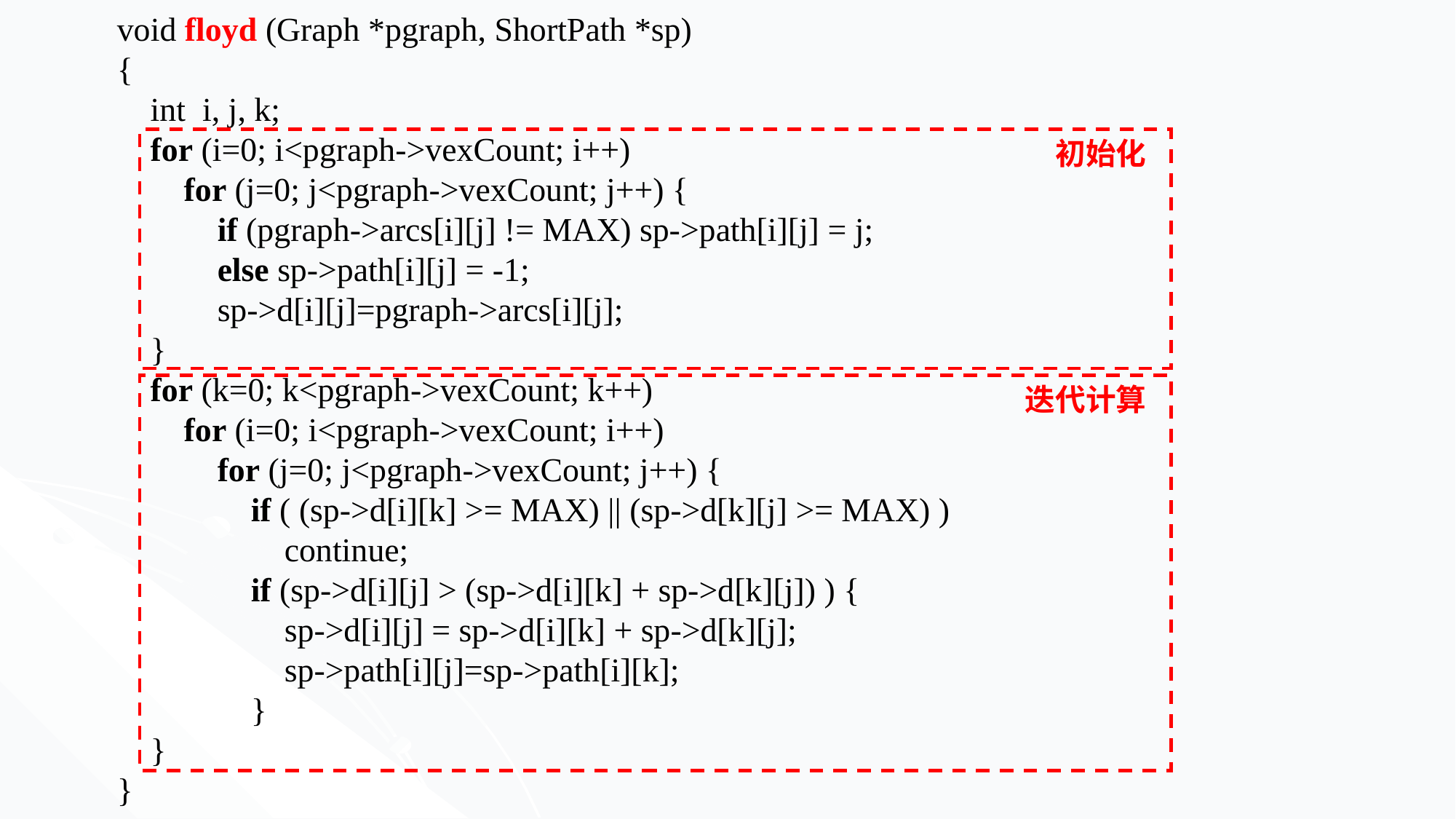

void floyd (Graph *pgraph, ShortPath *sp)
{
    int  i, j, k;
    for (i=0; i<pgraph->vexCount; i++)
        for (j=0; j<pgraph->vexCount; j++) {
            if (pgraph->arcs[i][j] != MAX) sp->path[i][j] = j;
            else sp->path[i][j] = -1;
            sp->d[i][j]=pgraph->arcs[i][j];
    }
    for (k=0; k<pgraph->vexCount; k++)
        for (i=0; i<pgraph->vexCount; i++)
            for (j=0; j<pgraph->vexCount; j++) {
                if ( (sp->d[i][k] >= MAX) || (sp->d[k][j] >= MAX) )
                    continue;
                if (sp->d[i][j] > (sp->d[i][k] + sp->d[k][j]) ) {
                    sp->d[i][j] = sp->d[i][k] + sp->d[k][j];
                    sp->path[i][j]=sp->path[i][k];
                }
    }
}
初始化
迭代计算